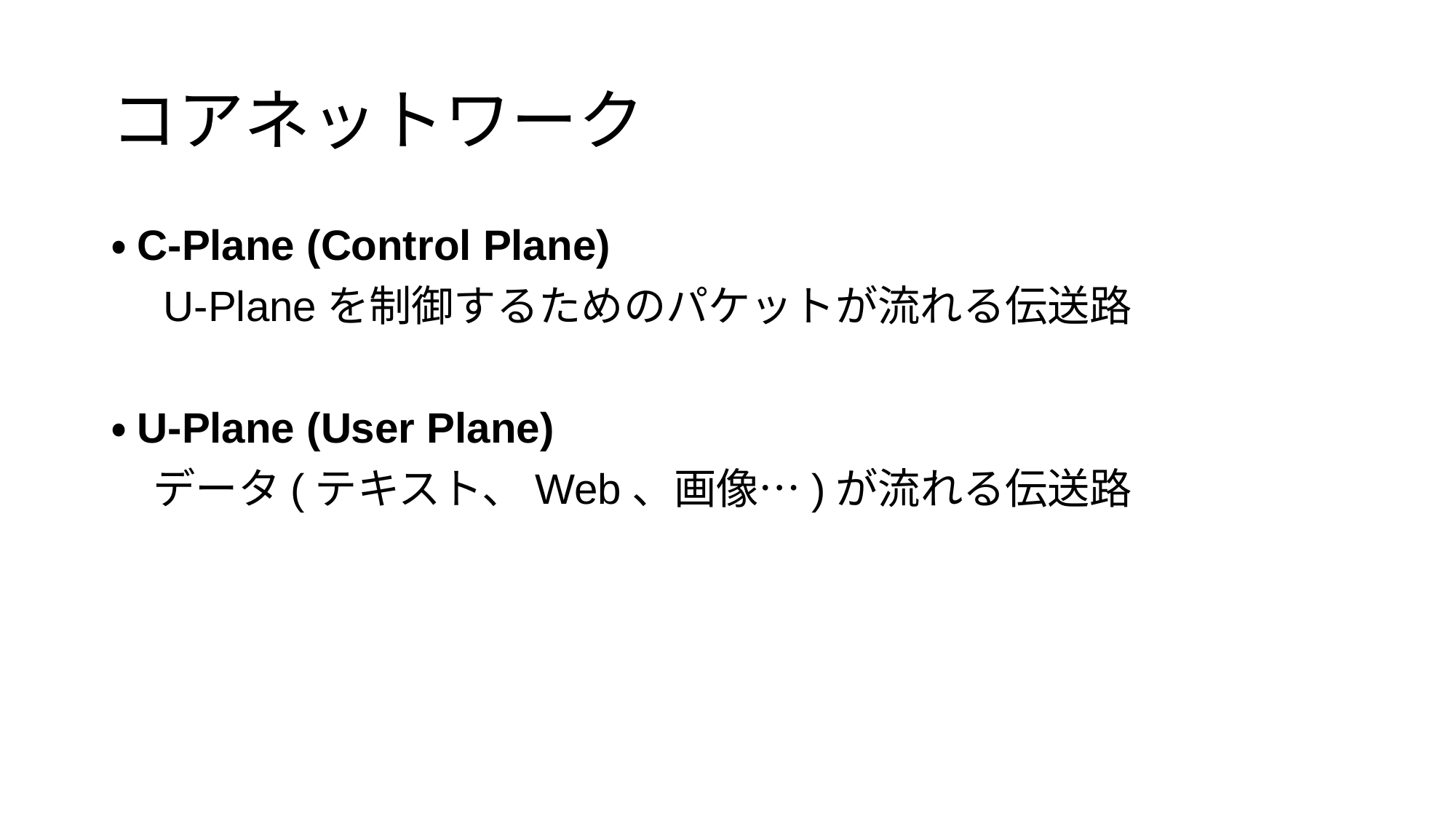

# コアネットワーク
・C-Plane (Control Plane)
　U-Planeを制御するためのパケットが流れる伝送路

・U-Plane (User Plane)
　データ(テキスト、Web、画像…)が流れる伝送路